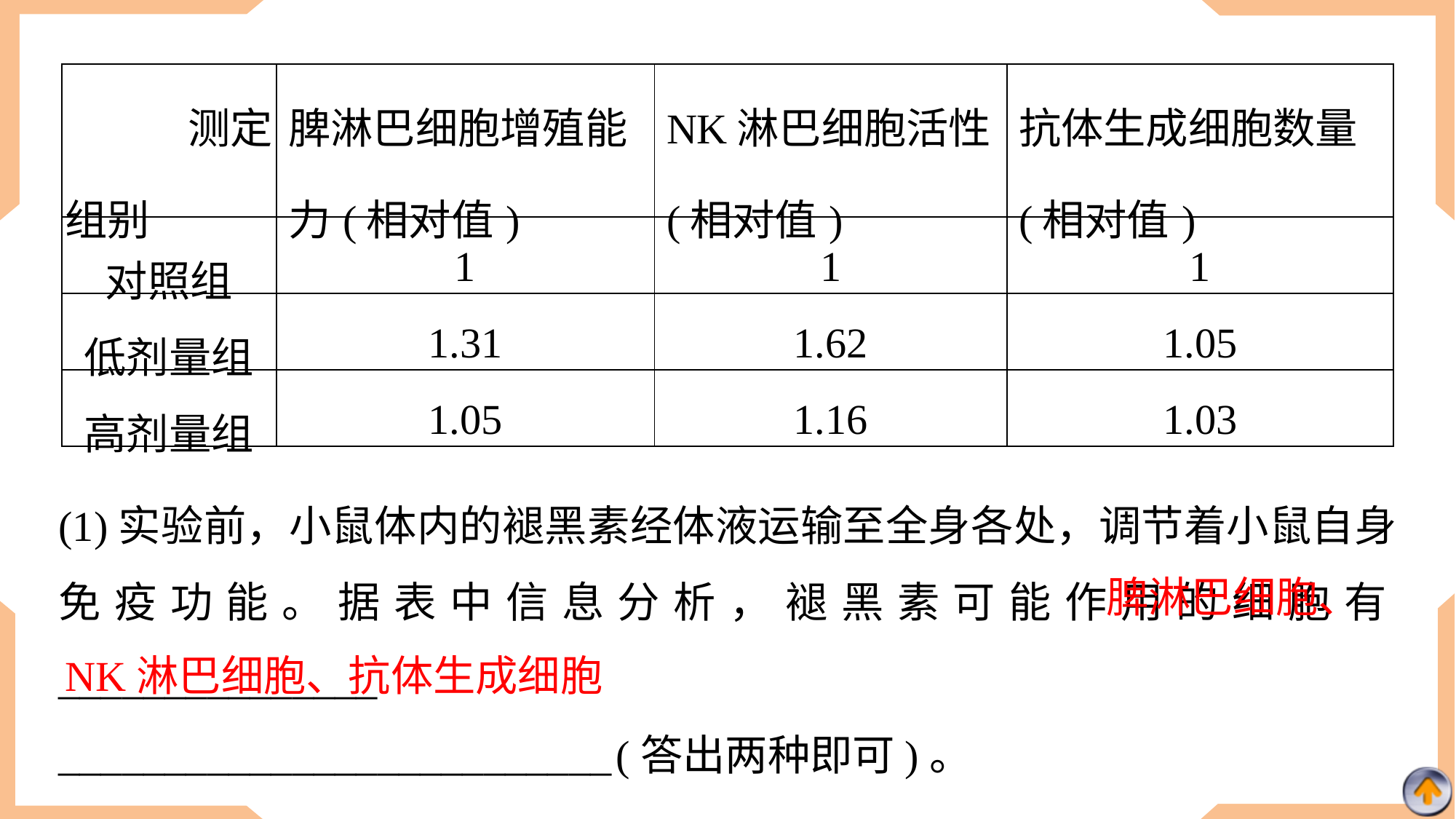

| 测定 组别 | 脾淋巴细胞增殖能力(相对值) | NK淋巴细胞活性 (相对值) | 抗体生成细胞数量 (相对值) |
| --- | --- | --- | --- |
| 对照组 | 1 | 1 | 1 |
| 低剂量组 | 1.31 | 1.62 | 1.05 |
| 高剂量组 | 1.05 | 1.16 | 1.03 |
(1)实验前，小鼠体内的褪黑素经体液运输至全身各处，调节着小鼠自身免疫功能。据表中信息分析，褪黑素可能作用的细胞有_______________
__________________________ (答出两种即可)。
脾淋巴细胞、
NK淋巴细胞、抗体生成细胞